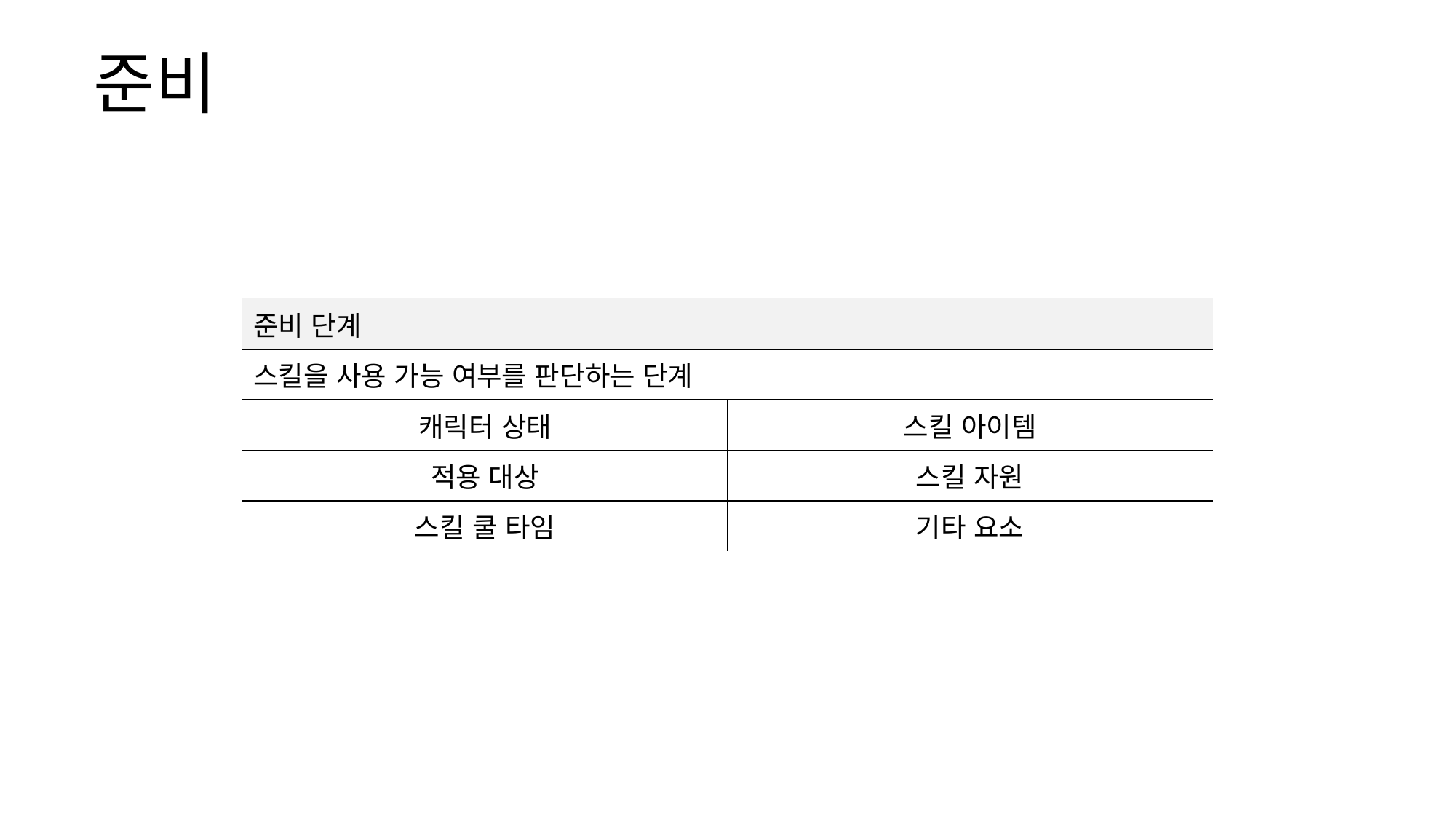

준비
| 준비 단계 |  |
| --- | --- |
| 스킬을 사용 가능 여부를 판단하는 단계 |  |
| 캐릭터 상태 | 스킬 아이템 |
| 적용 대상 | 스킬 자원 |
| 스킬 쿨 타임 | 기타 요소 |